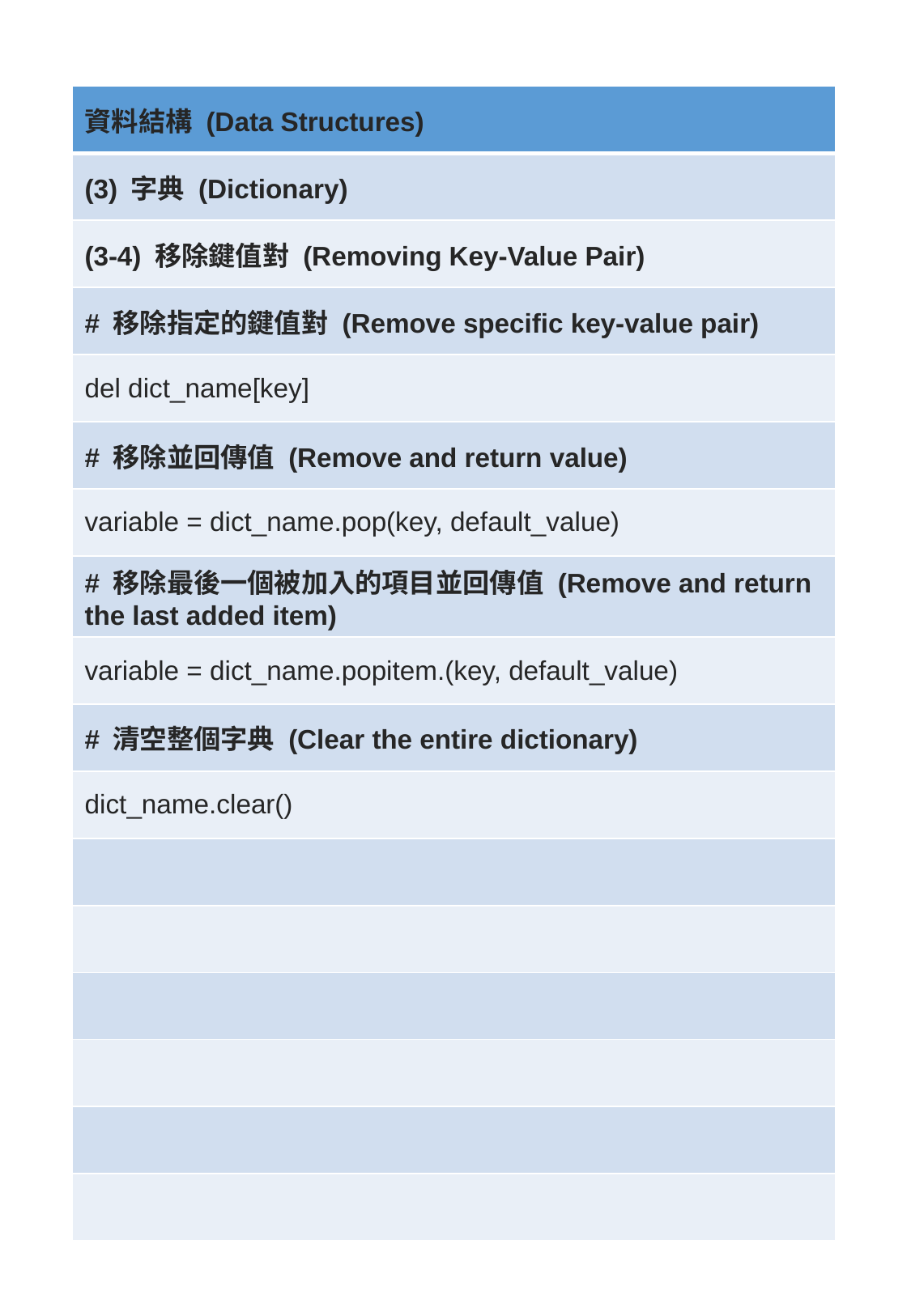

| 資料結構 (Data Structures) |
| --- |
| (3) 字典 (Dictionary) |
| (3-4) 移除鍵值對 (Removing Key-Value Pair) |
| # 移除指定的鍵值對 (Remove specific key-value pair) |
| del dict\_name[key] |
| # 移除並回傳值 (Remove and return value) |
| variable = dict\_name.pop(key, default\_value) |
| # 移除最後一個被加入的項目並回傳值 (Remove and return the last added item) |
| variable = dict\_name.popitem.(key, default\_value) |
| # 清空整個字典 (Clear the entire dictionary) |
| dict\_name.clear() |
|  |
|  |
|  |
|  |
|  |
|  |